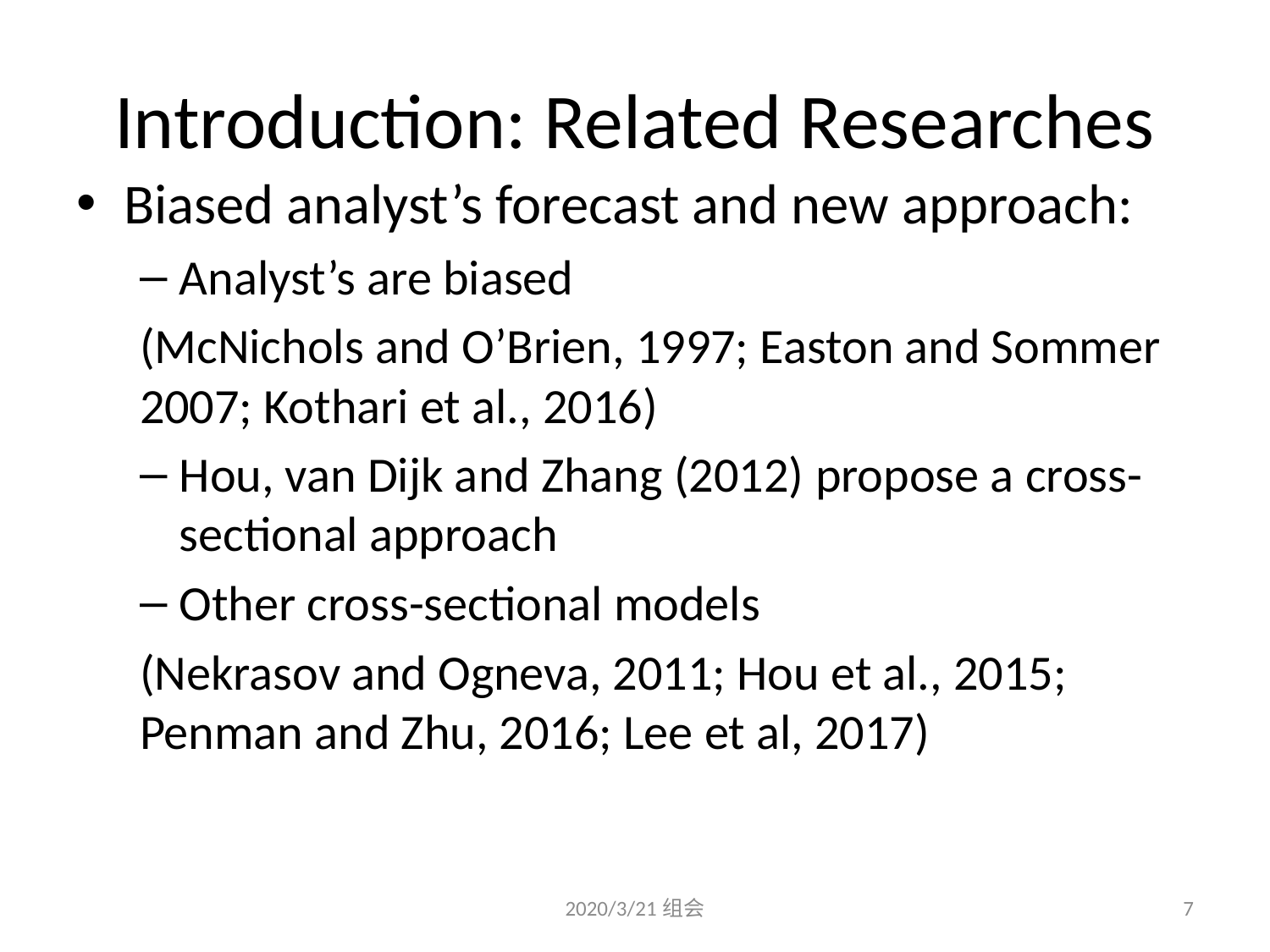

# Introduction: Related Researches
Biased analyst’s forecast and new approach:
Analyst’s are biased
(McNichols and O’Brien, 1997; Easton and Sommer 2007; Kothari et al., 2016)
Hou, van Dijk and Zhang (2012) propose a cross-sectional approach
Other cross-sectional models
(Nekrasov and Ogneva, 2011; Hou et al., 2015; Penman and Zhu, 2016; Lee et al, 2017)

2020/3/21组会
7